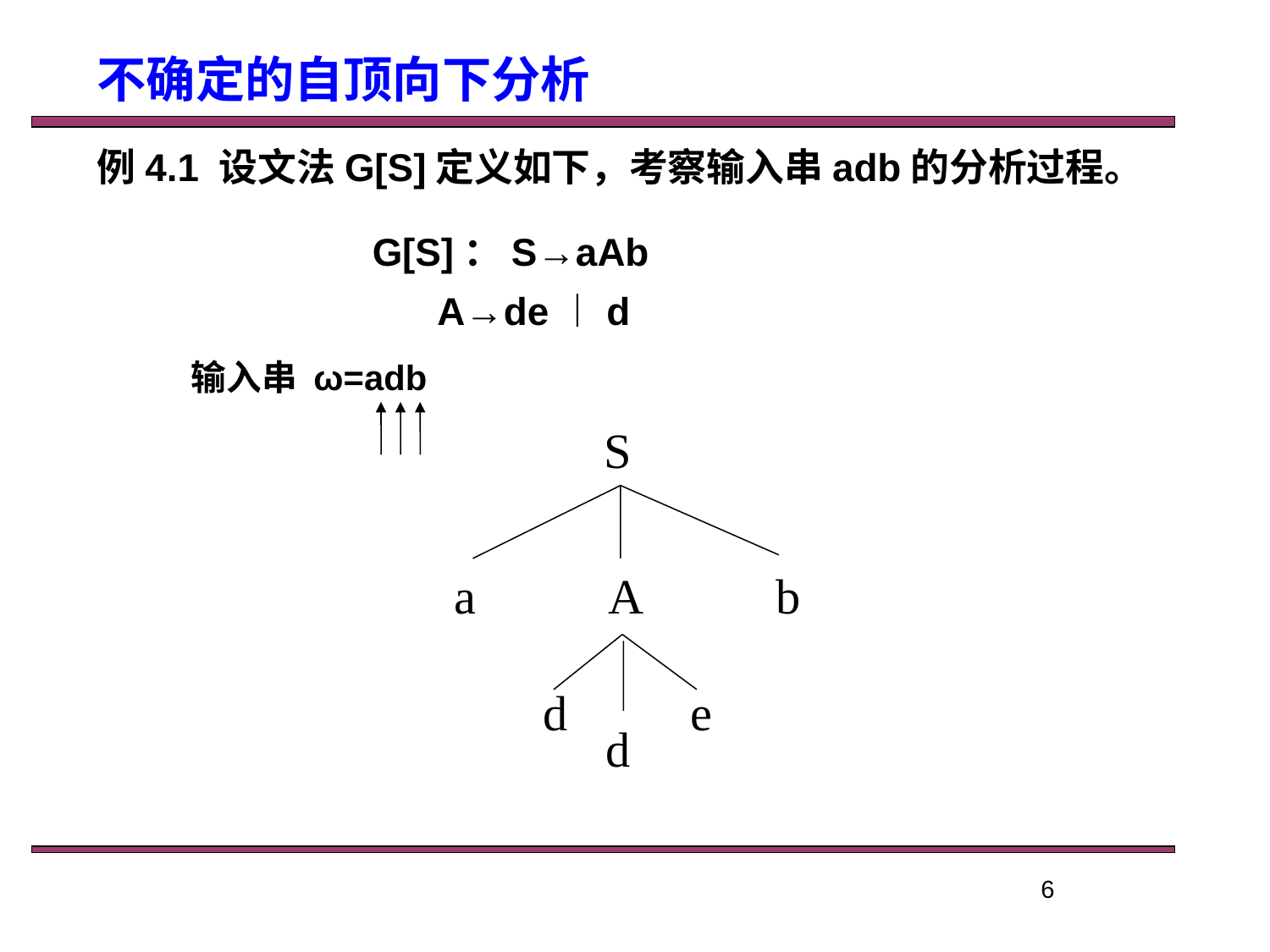

不确定的自顶向下分析
例4.1 设文法G[S]定义如下，考察输入串adb的分析过程。
G[S]：S→aAb
      A→de︱d
输入串 ω=adb

S

 a           A           b

d          e

d
6